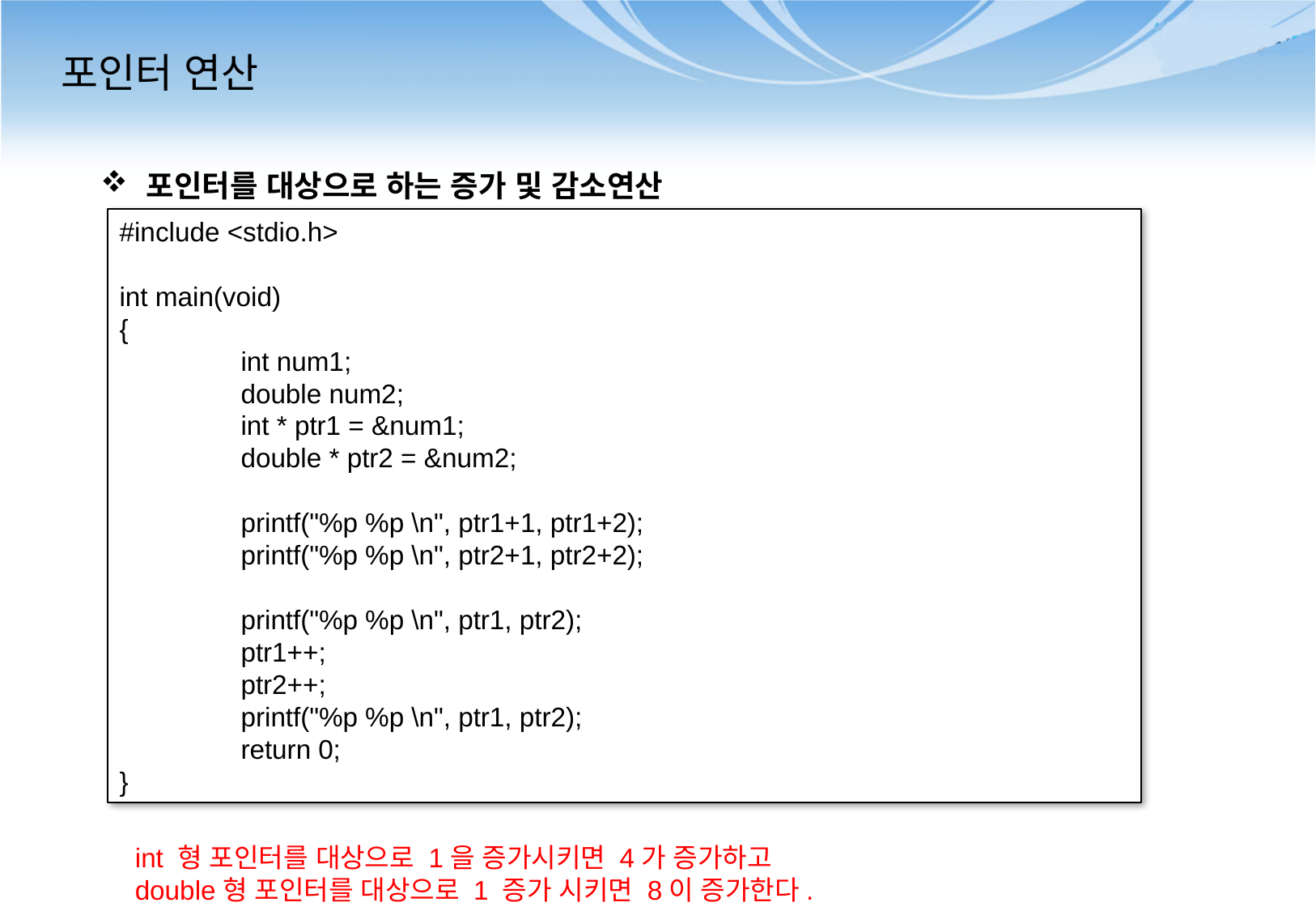

# 포인터 연산
포인터를 대상으로 하는 증가 및 감소연산
#include <stdio.h>

int main(void)
{
	int num1;
	double num2;
	int * ptr1 = &num1;
	double * ptr2 = &num2;

	printf("%p %p \n", ptr1+1, ptr1+2);
	printf("%p %p \n", ptr2+1, ptr2+2);

	printf("%p %p \n", ptr1, ptr2);
	ptr1++;
	ptr2++;
	printf("%p %p \n", ptr1, ptr2);
	return 0;
}
int 형 포인터를 대상으로 1을 증가시키면 4가 증가하고
double형 포인터를 대상으로 1 증가 시키면 8이 증가한다.